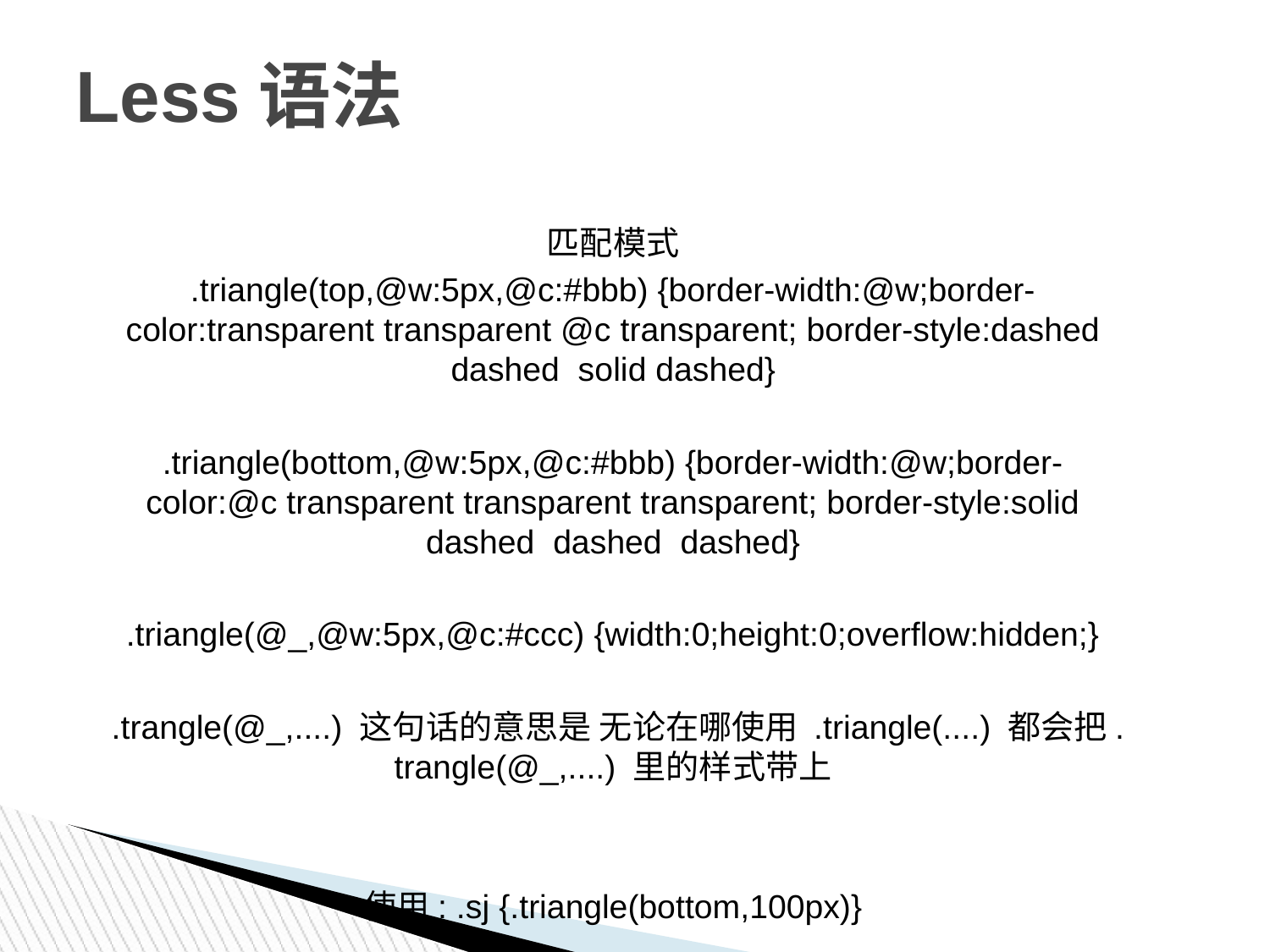

# Less语法
匹配模式
.triangle(top,@w:5px,@c:#bbb) {border-width:@w;border-color:transparent transparent @c transparent; border-style:dashed dashed  solid dashed}

.triangle(bottom,@w:5px,@c:#bbb) {border-width:@w;border-color:@c transparent transparent transparent; border-style:solid dashed  dashed  dashed}

.triangle(@_,@w:5px,@c:#ccc) {width:0;height:0;overflow:hidden;}

.trangle(@_,....) 这句话的意思是 无论在哪使用 .triangle(....) 都会把.trangle(@_,....) 里的样式带上

使用: .sj {.triangle(bottom,100px)}